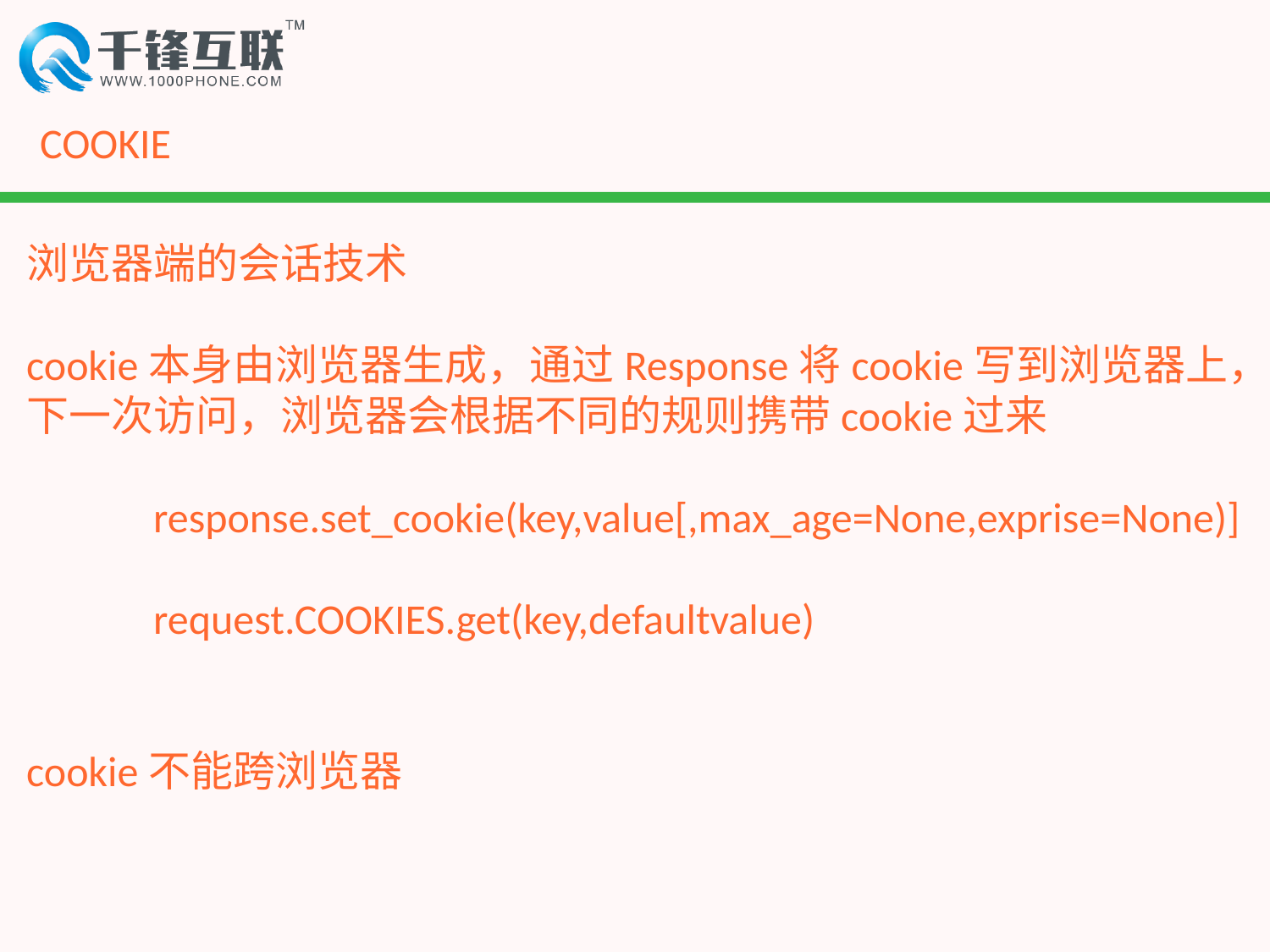

# COOKIE
浏览器端的会话技术

cookie本身由浏览器生成，通过Response将cookie写到浏览器上，下一次访问，浏览器会根据不同的规则携带cookie过来

	response.set_cookie(key,value[,max_age=None,exprise=None)]

	request.COOKIES.get(key,defaultvalue)

cookie不能跨浏览器